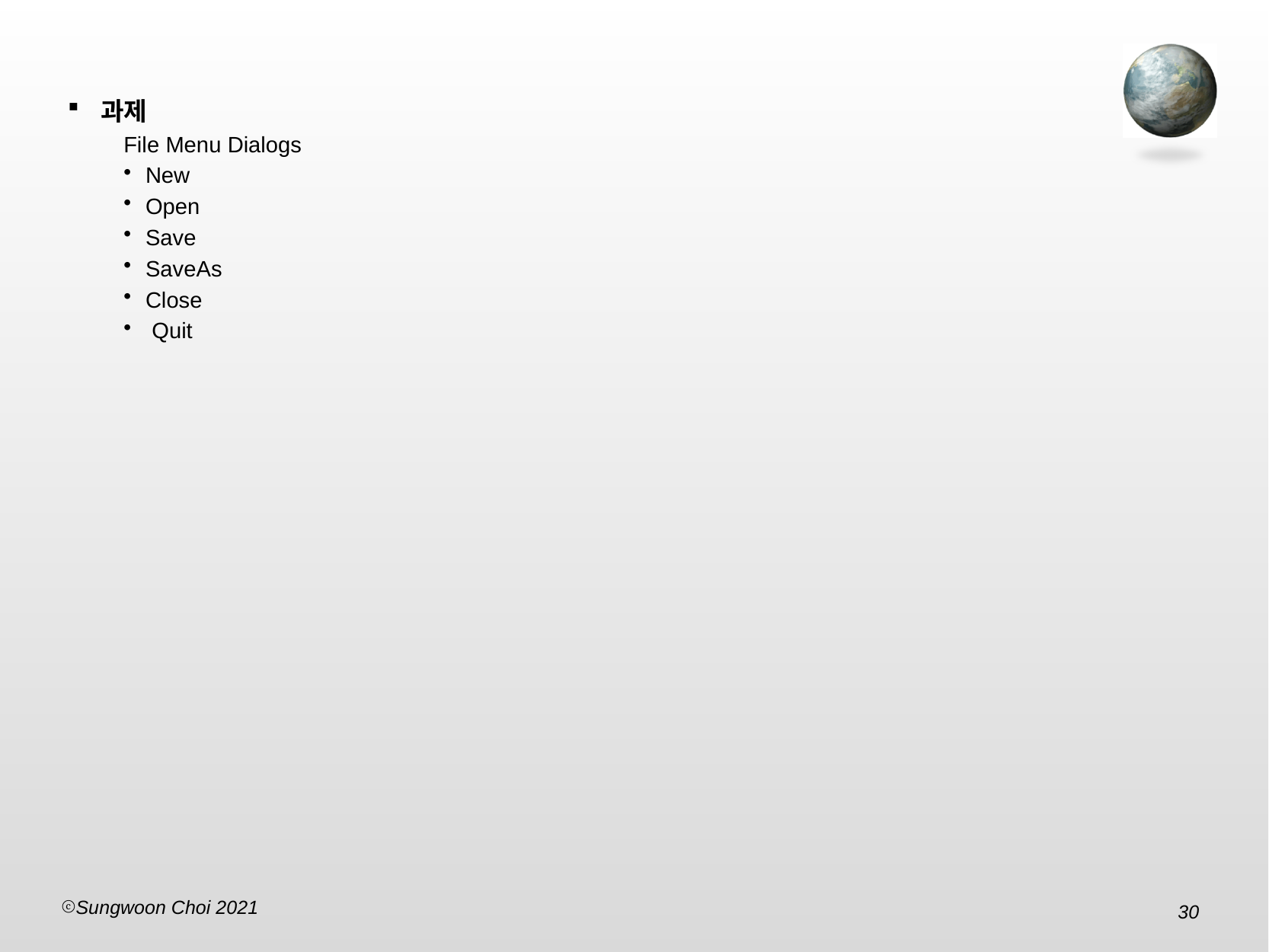

과제
File Menu Dialogs
New
Open
Save
SaveAs
Close
 Quit

Sungwoon Choi 2021
30